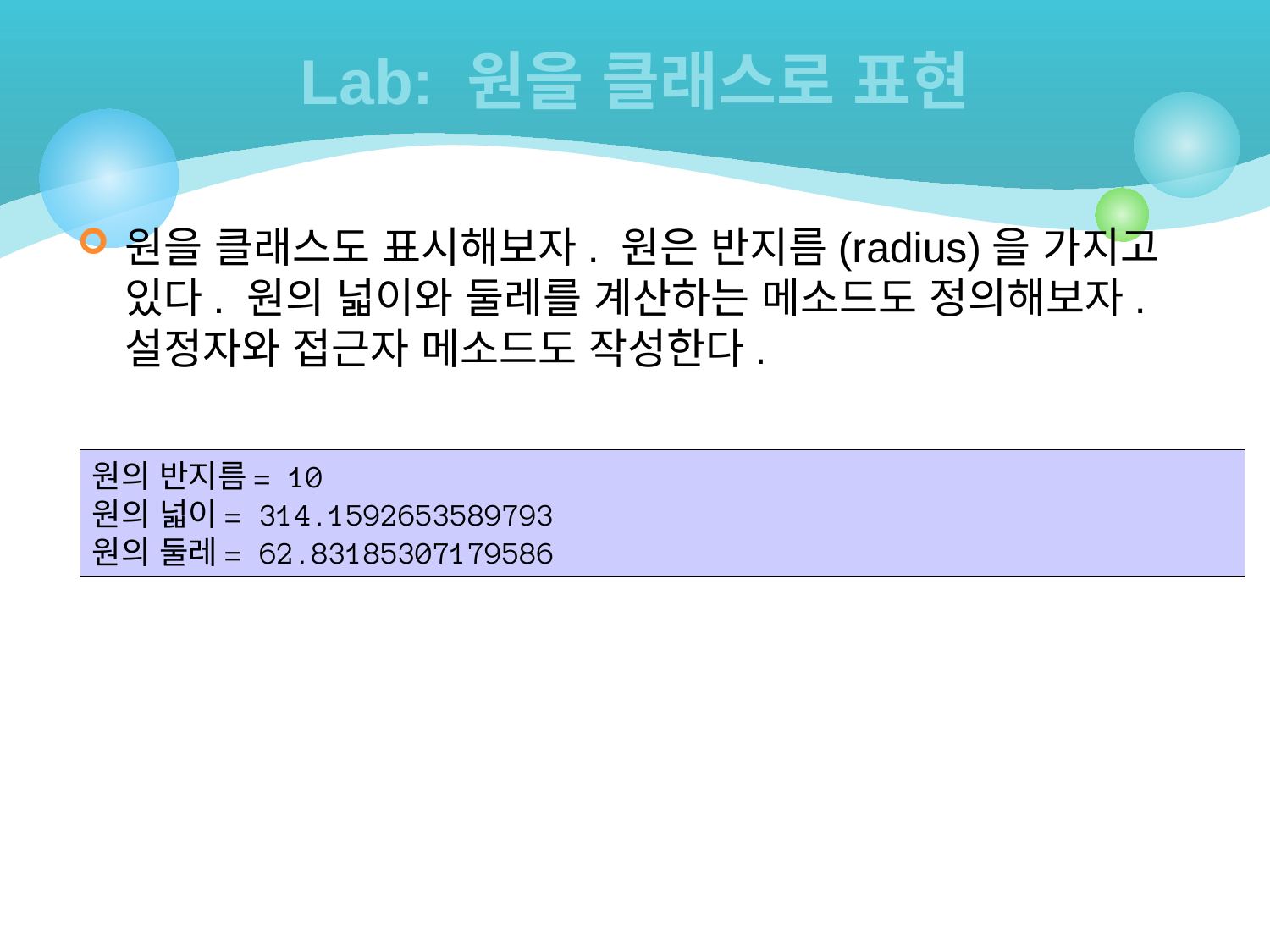

# Lab: 원을 클래스로 표현
원을 클래스도 표시해보자. 원은 반지름(radius)을 가지고 있다. 원의 넓이와 둘레를 계산하는 메소드도 정의해보자. 설정자와 접근자 메소드도 작성한다.
원의 반지름= 10
원의 넓이= 314.1592653589793
원의 둘레= 62.83185307179586